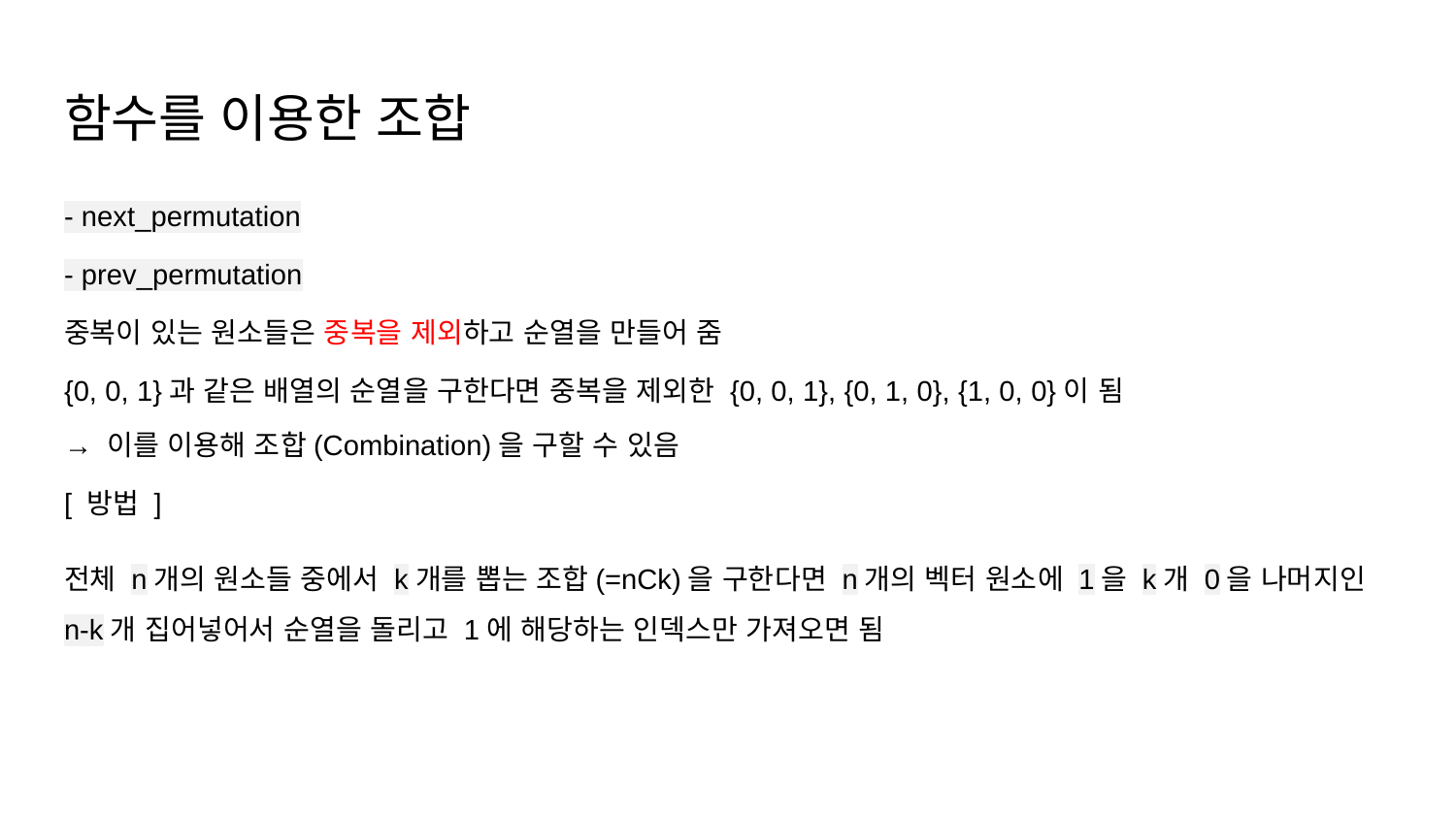

# 함수를 이용한 조합
- next_permutation
- prev_permutation
중복이 있는 원소들은 중복을 제외하고 순열을 만들어 줌
{0, 0, 1}과 같은 배열의 순열을 구한다면 중복을 제외한 {0, 0, 1}, {0, 1, 0}, {1, 0, 0}이 됨
→ 이를 이용해 조합(Combination)을 구할 수 있음
[ 방법 ]
전체 n개의 원소들 중에서 k개를 뽑는 조합(=nCk)을 구한다면 n개의 벡터 원소에 1을 k개 0을 나머지인 n-k개 집어넣어서 순열을 돌리고 1에 해당하는 인덱스만 가져오면 됨